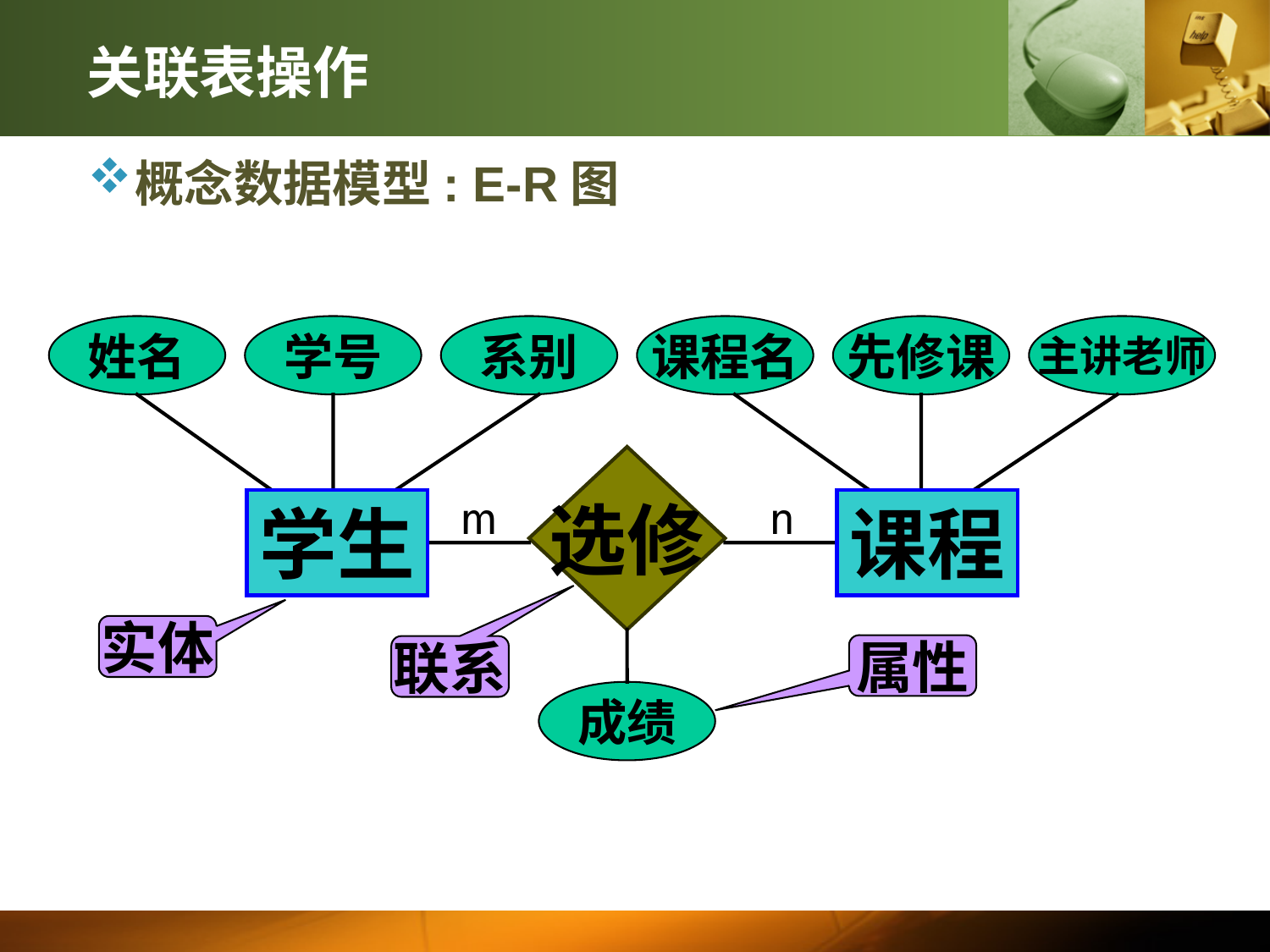

# 关联表操作
概念数据模型: E-R图

姓名
学号
系别
课程名
先修课
主讲老师

选修
m
n
学生
课程

成绩
实体
属性
联系